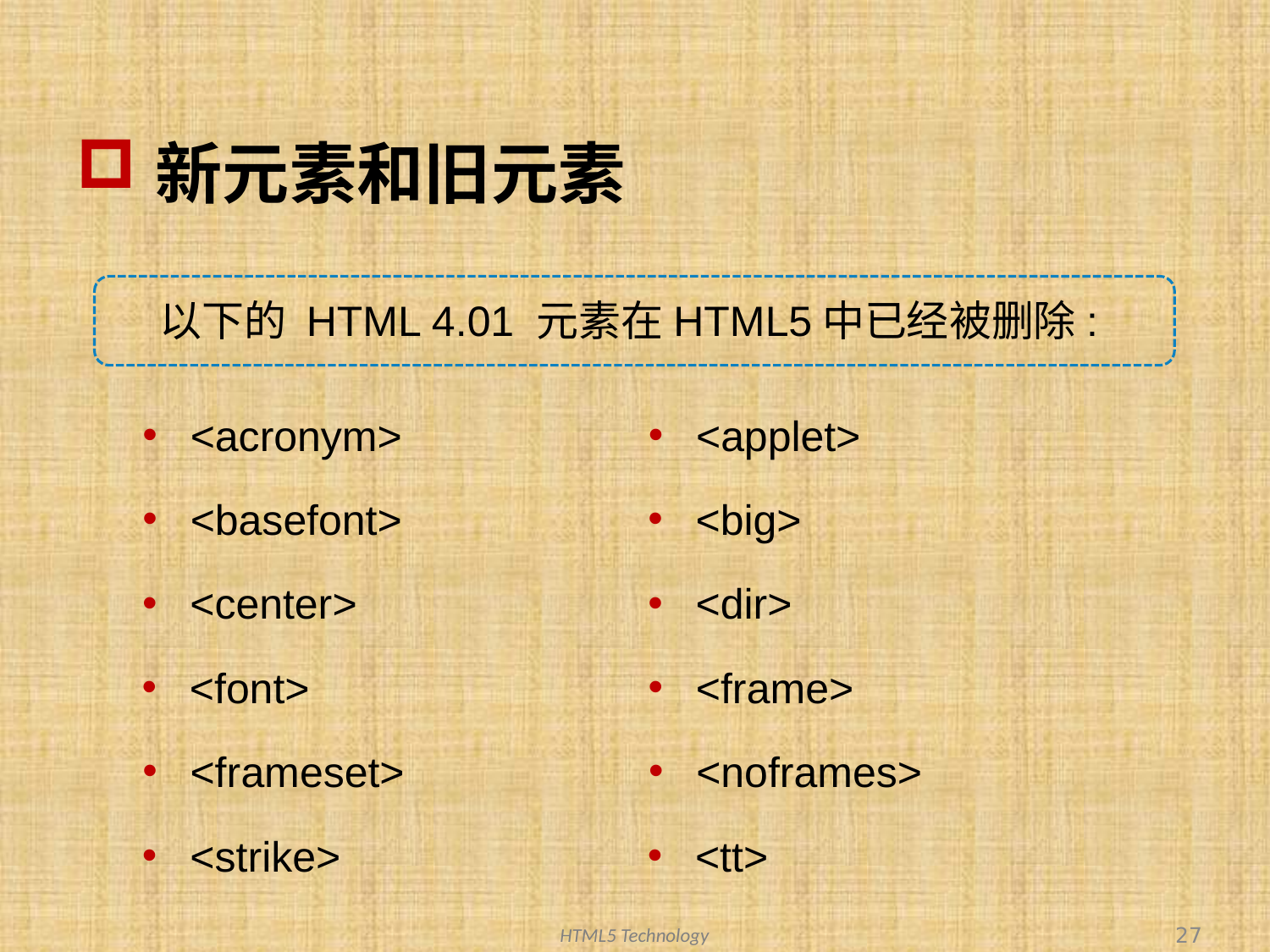

# 新元素和旧元素
    以下的 HTML 4.01 元素在HTML5中已经被删除:
<acronym>
<applet>
<basefont>
<big>
<center>
<dir>
<font>
<frame>
<frameset>
<noframes>
<strike>
<tt>
27
HTML5 Technology